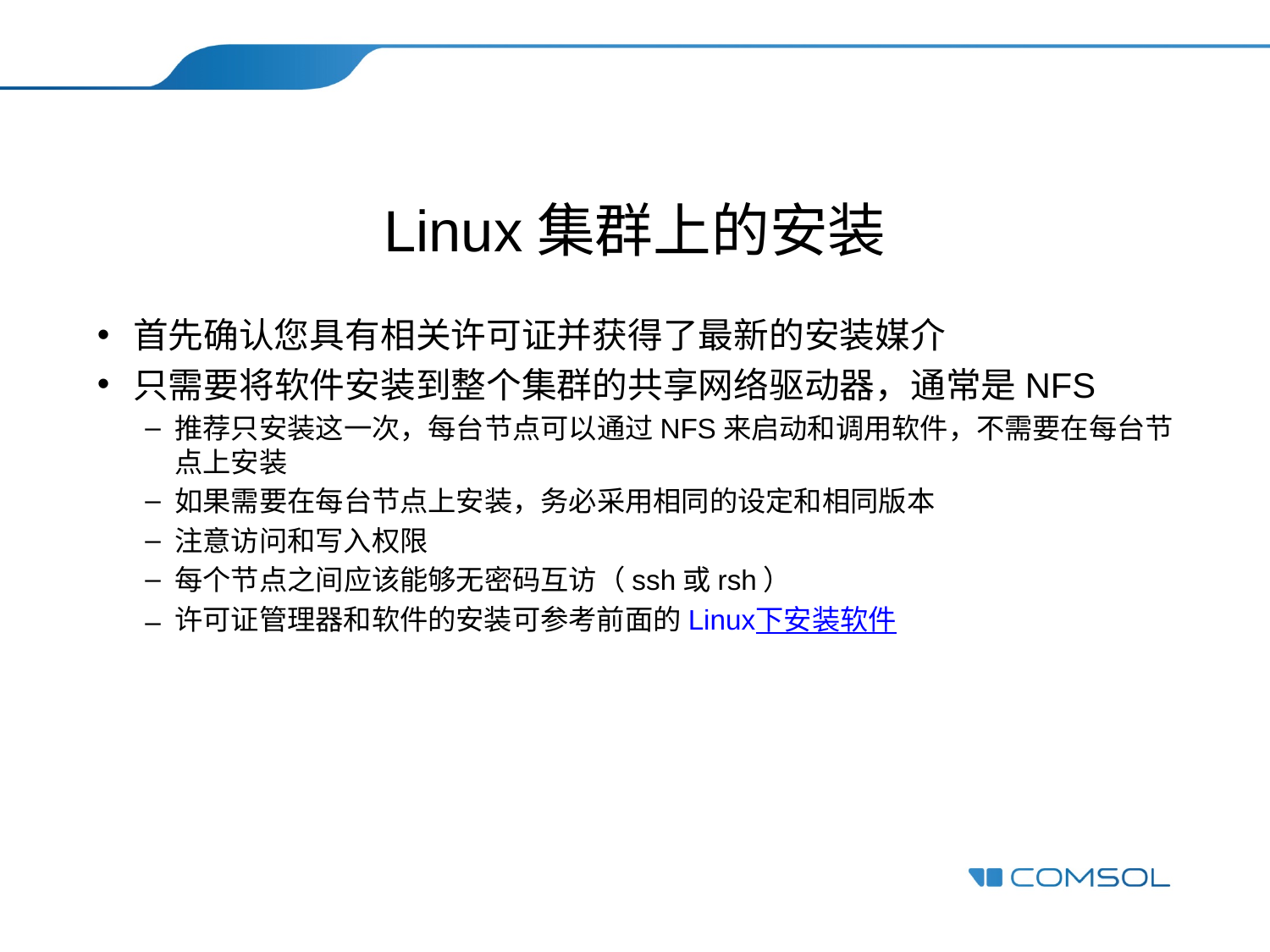

# Linux集群上的安装
首先确认您具有相关许可证并获得了最新的安装媒介
只需要将软件安装到整个集群的共享网络驱动器，通常是NFS
推荐只安装这一次，每台节点可以通过NFS来启动和调用软件，不需要在每台节点上安装
如果需要在每台节点上安装，务必采用相同的设定和相同版本
注意访问和写入权限
每个节点之间应该能够无密码互访（ssh或rsh）
许可证管理器和软件的安装可参考前面的Linux下安装软件